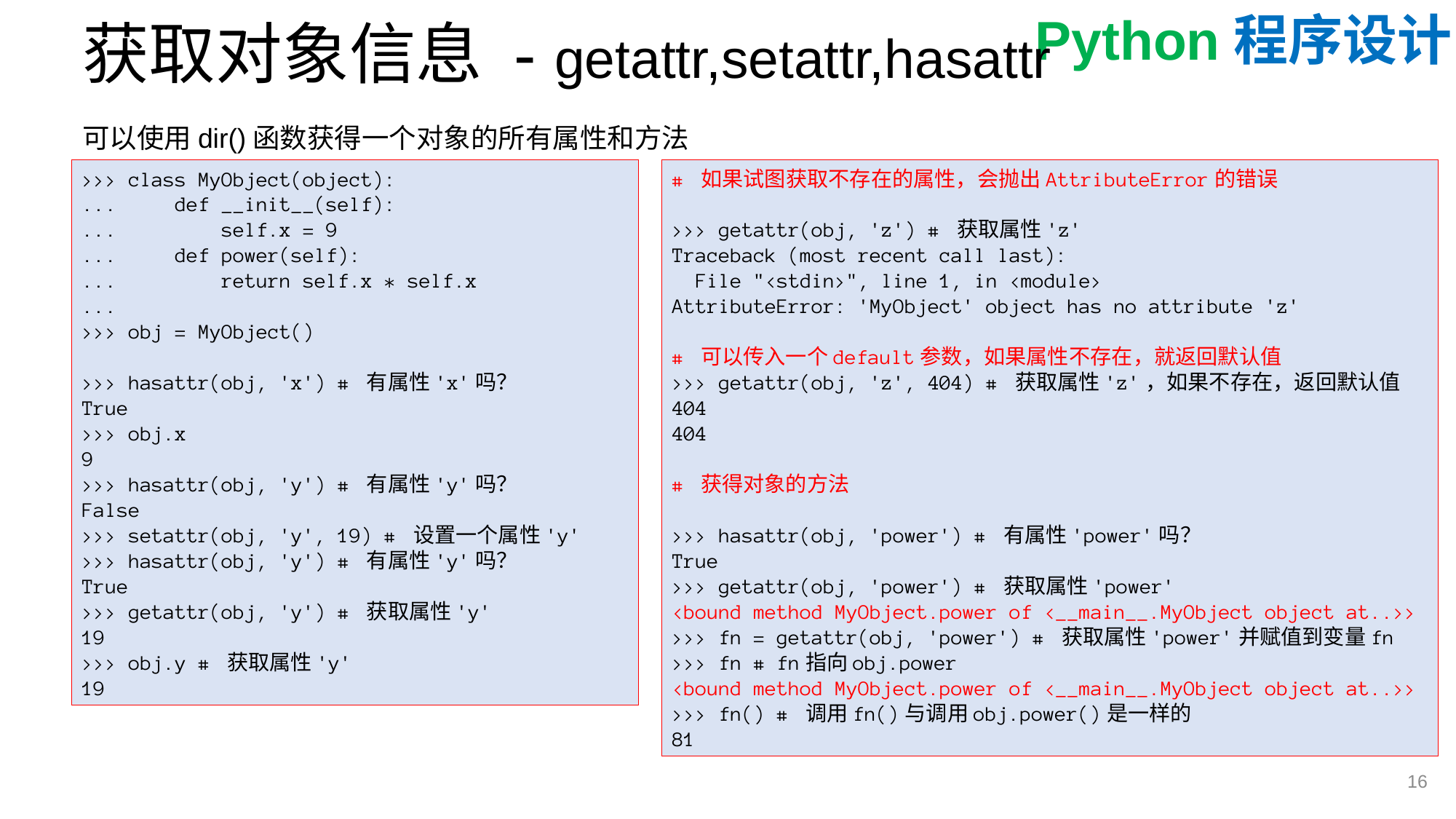

# 获取对象信息 - getattr,setattr,hasattr
可以使用dir()函数获得一个对象的所有属性和方法
>>> class MyObject(object):
...     def __init__(self):
...         self.x = 9
...     def power(self):
...         return self.x * self.x
...
>>> obj = MyObject()

>>> hasattr(obj, 'x') # 有属性'x'吗？
True
>>> obj.x
9
>>> hasattr(obj, 'y') # 有属性'y'吗？
False
>>> setattr(obj, 'y', 19) # 设置一个属性'y'
>>> hasattr(obj, 'y') # 有属性'y'吗？
True
>>> getattr(obj, 'y') # 获取属性'y'
19
>>> obj.y # 获取属性'y'
19
# 如果试图获取不存在的属性，会抛出AttributeError的错误

>>> getattr(obj, 'z') # 获取属性'z'
Traceback (most recent call last):
  File "<stdin>", line 1, in <module>
AttributeError: 'MyObject' object has no attribute 'z'

# 可以传入一个default参数，如果属性不存在，就返回默认值
>>> getattr(obj, 'z', 404) # 获取属性'z'，如果不存在，返回默认值404
404

# 获得对象的方法

>>> hasattr(obj, 'power') # 有属性'power'吗？
True
>>> getattr(obj, 'power') # 获取属性'power'
<bound method MyObject.power of <__main__.MyObject object at..>>
>>> fn = getattr(obj, 'power') # 获取属性'power'并赋值到变量fn
>>> fn # fn指向obj.power
<bound method MyObject.power of <__main__.MyObject object at..>>
>>> fn() # 调用fn()与调用obj.power()是一样的
81
16